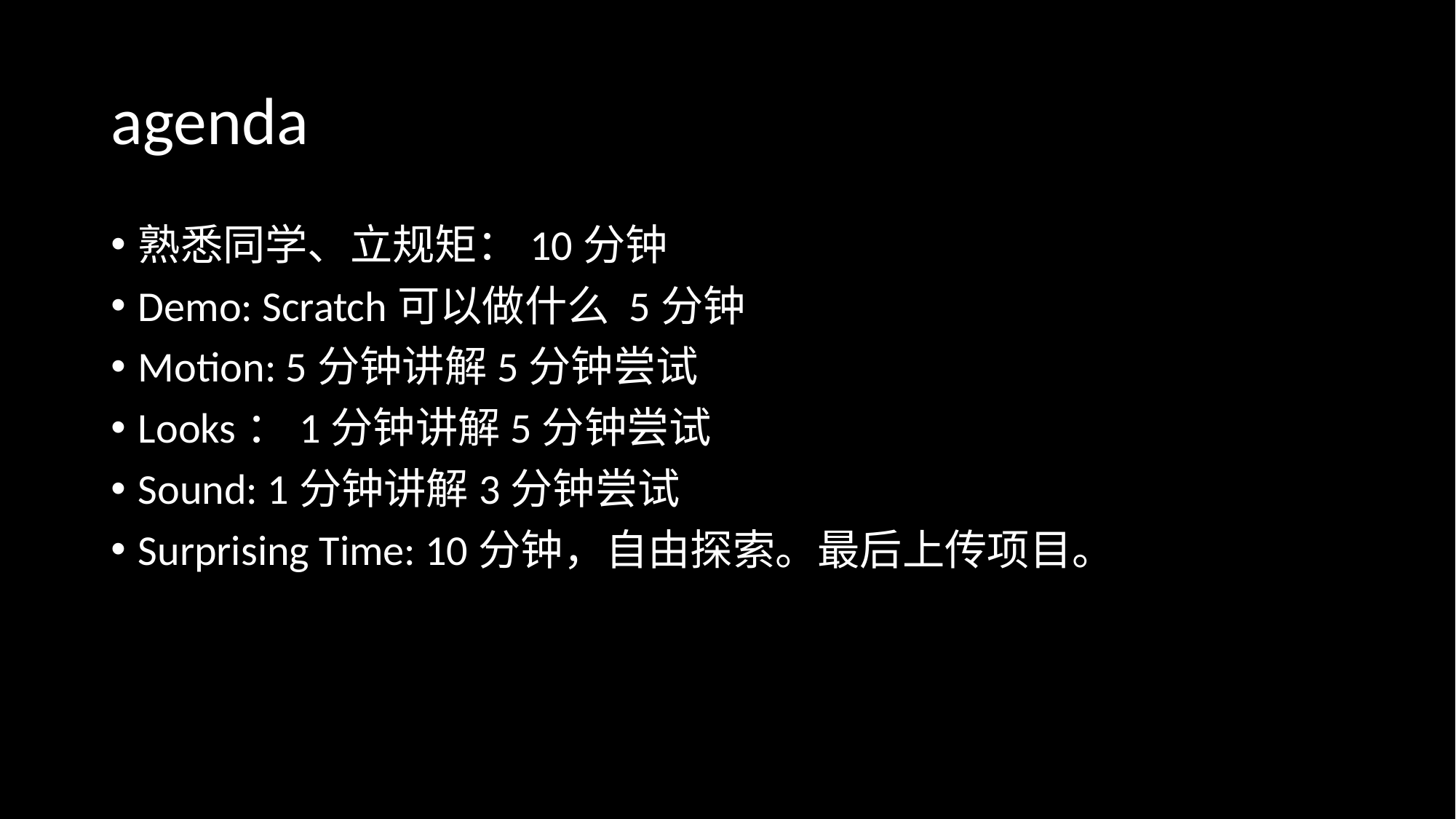

# agenda
熟悉同学、立规矩：10分钟
Demo: Scratch可以做什么 5分钟
Motion: 5分钟讲解5分钟尝试
Looks：1分钟讲解5分钟尝试
Sound: 1分钟讲解3分钟尝试
Surprising Time: 10分钟，自由探索。最后上传项目。